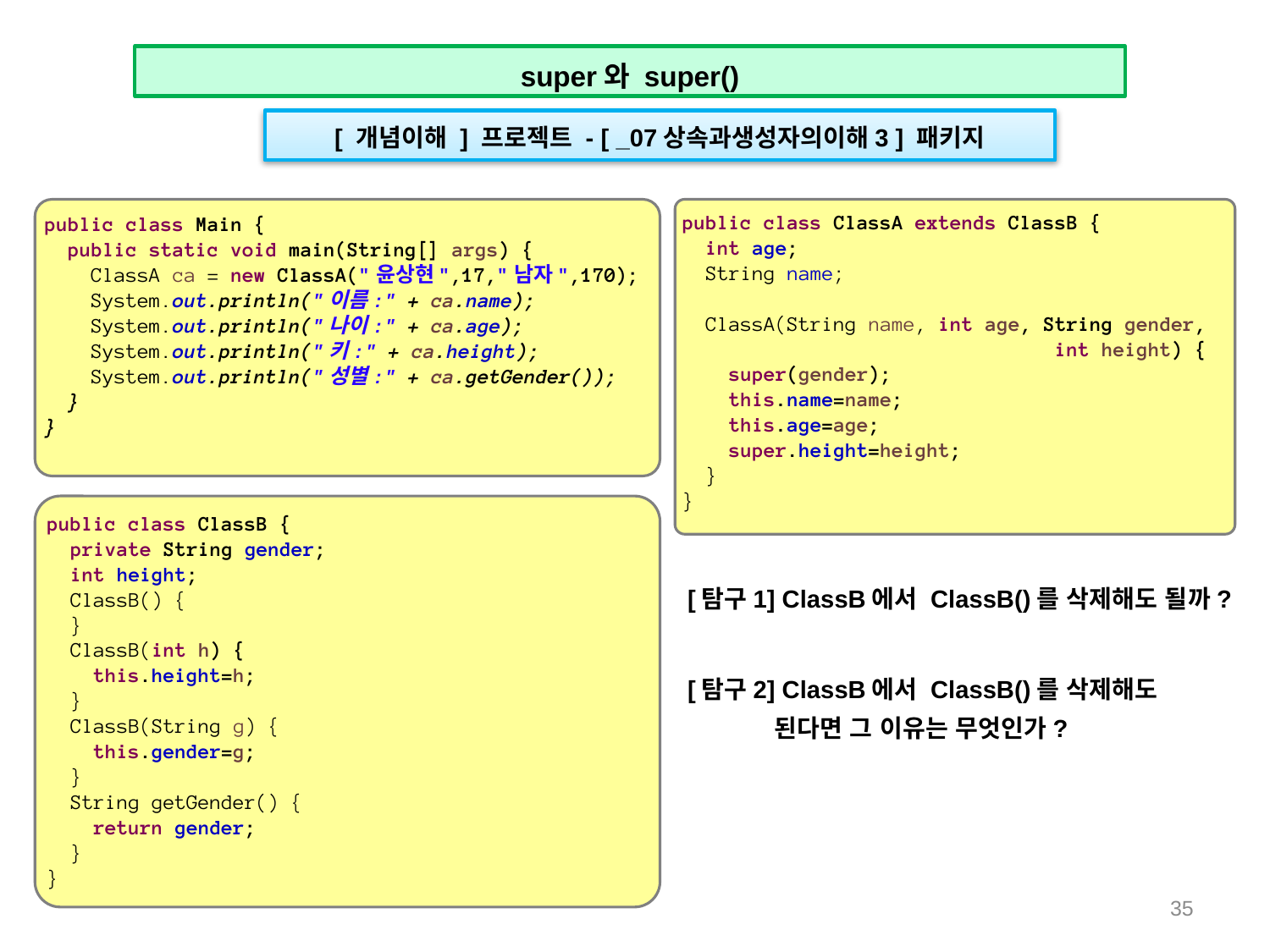

super와 super()
[ 개념이해 ] 프로젝트 - [ _07상속과생성자의이해3 ] 패키지
public class Main {
  public static void main(String[] args) {
    ClassA ca = new ClassA("윤상현",17,"남자",170);
    System.out.println("이름:" + ca.name);
    System.out.println("나이:" + ca.age);
    System.out.println("키:" + ca.height);
    System.out.println("성별:" + ca.getGender());
  }
}
public class ClassA extends ClassB {
  int age;
  String name;

  ClassA(String name, int age, String gender,
                                int height) {
    super(gender);
    this.name=name;
    this.age=age;
    super.height=height;
  }
}
public class ClassB {
  private String gender;
  int height;
  ClassB() {
  }
  ClassB(int h) {
    this.height=h;
  }
  ClassB(String g) {
    this.gender=g;
  }
  String getGender() {
    return gender;
  }
}
[탐구1] ClassB에서 ClassB()를 삭제해도 될까?
[탐구2] ClassB에서 ClassB()를 삭제해도 된다면 그 이유는 무엇인가?
35